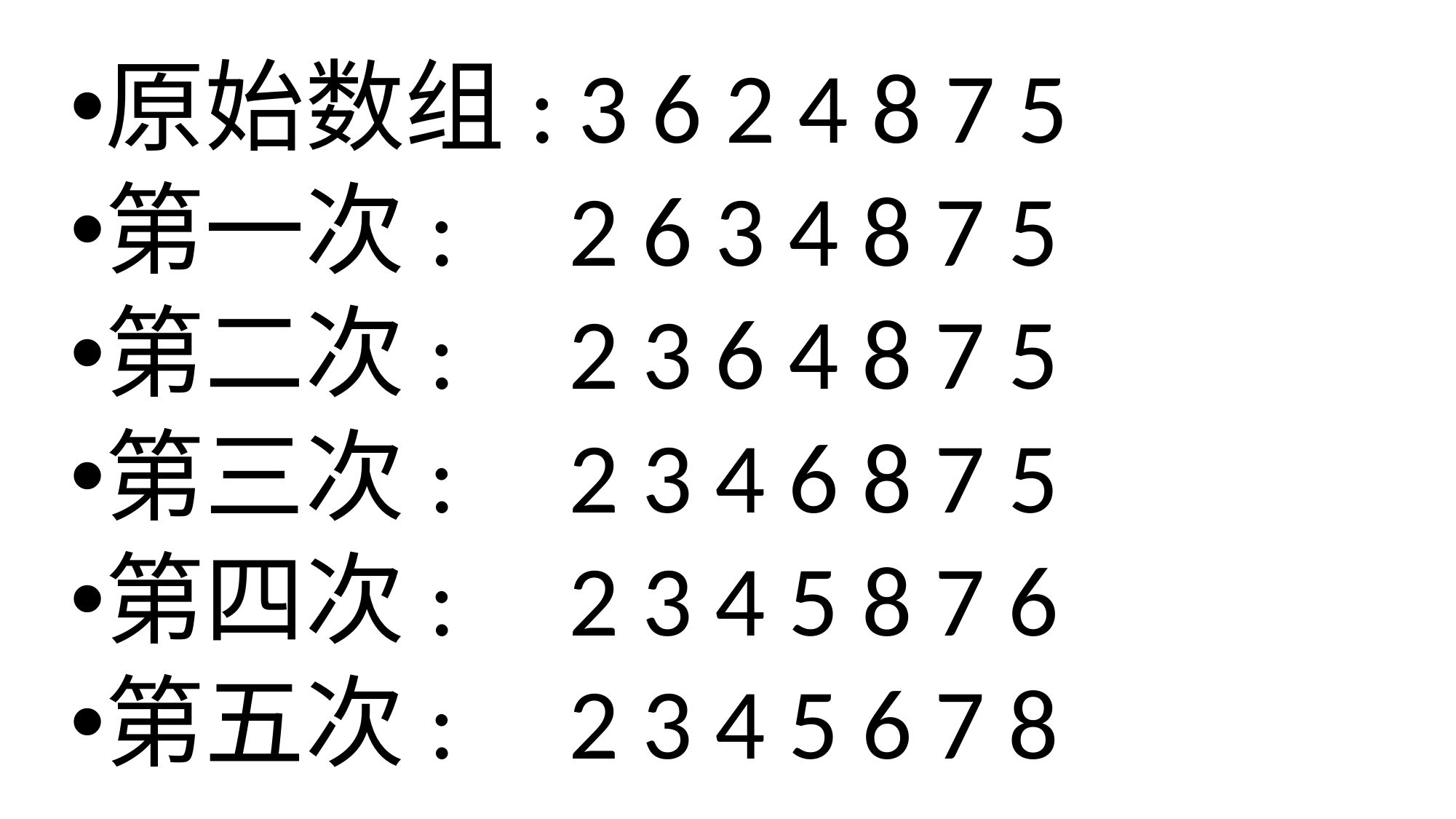

原始数组: 3 6 2 4 8 7 5
第一次:     2 6 3 4 8 7 5
第二次:     2 3 6 4 8 7 5
第三次:     2 3 4 6 8 7 5
第四次:     2 3 4 5 8 7 6
第五次:     2 3 4 5 6 7 8